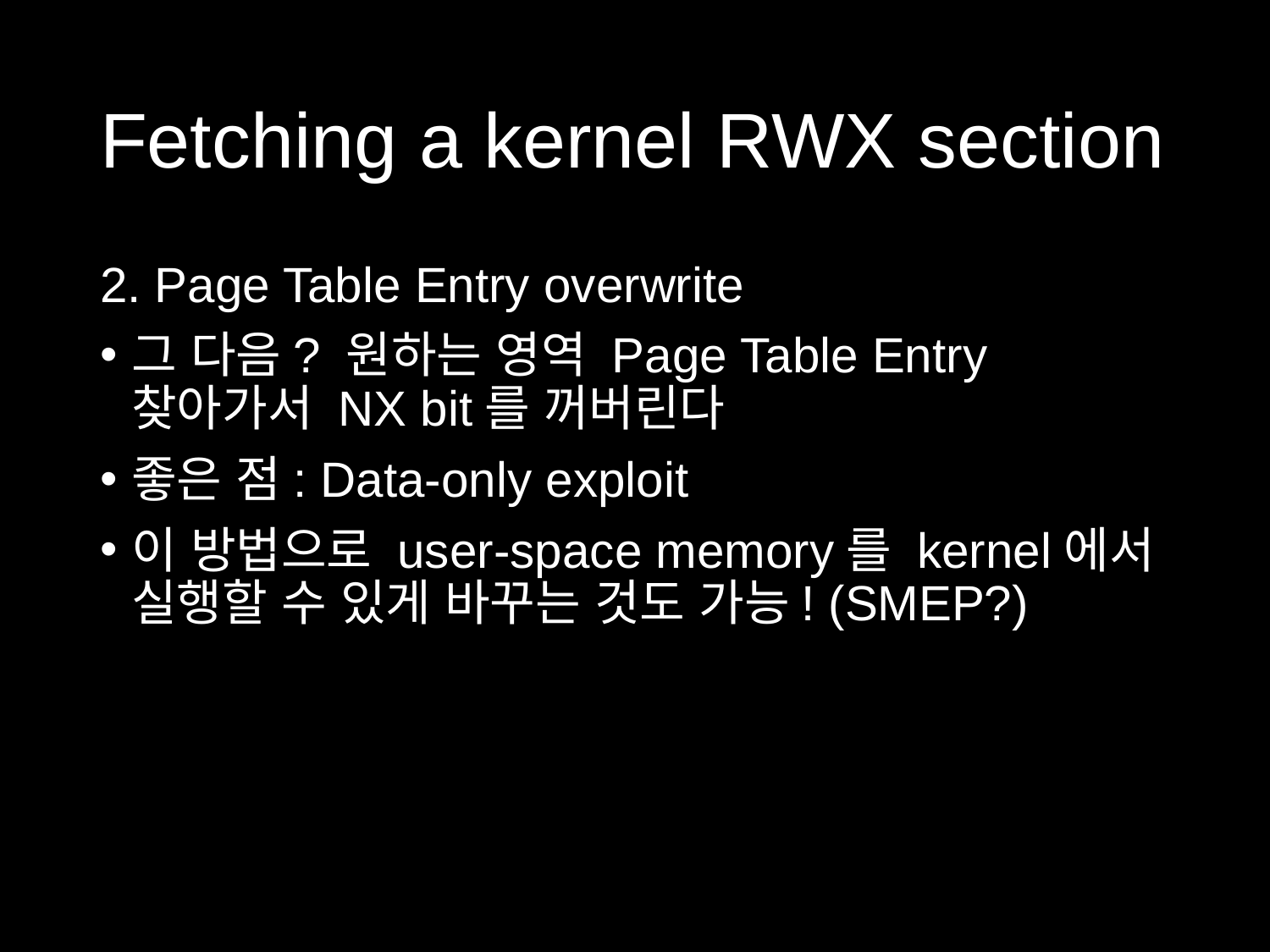

# Fetching a kernel RWX section
2. Page Table Entry overwrite
그 다음? 원하는 영역 Page Table Entry 찾아가서 NX bit를 꺼버린다
좋은 점: Data-only exploit
이 방법으로 user-space memory를 kernel에서 실행할 수 있게 바꾸는 것도 가능! (SMEP?)